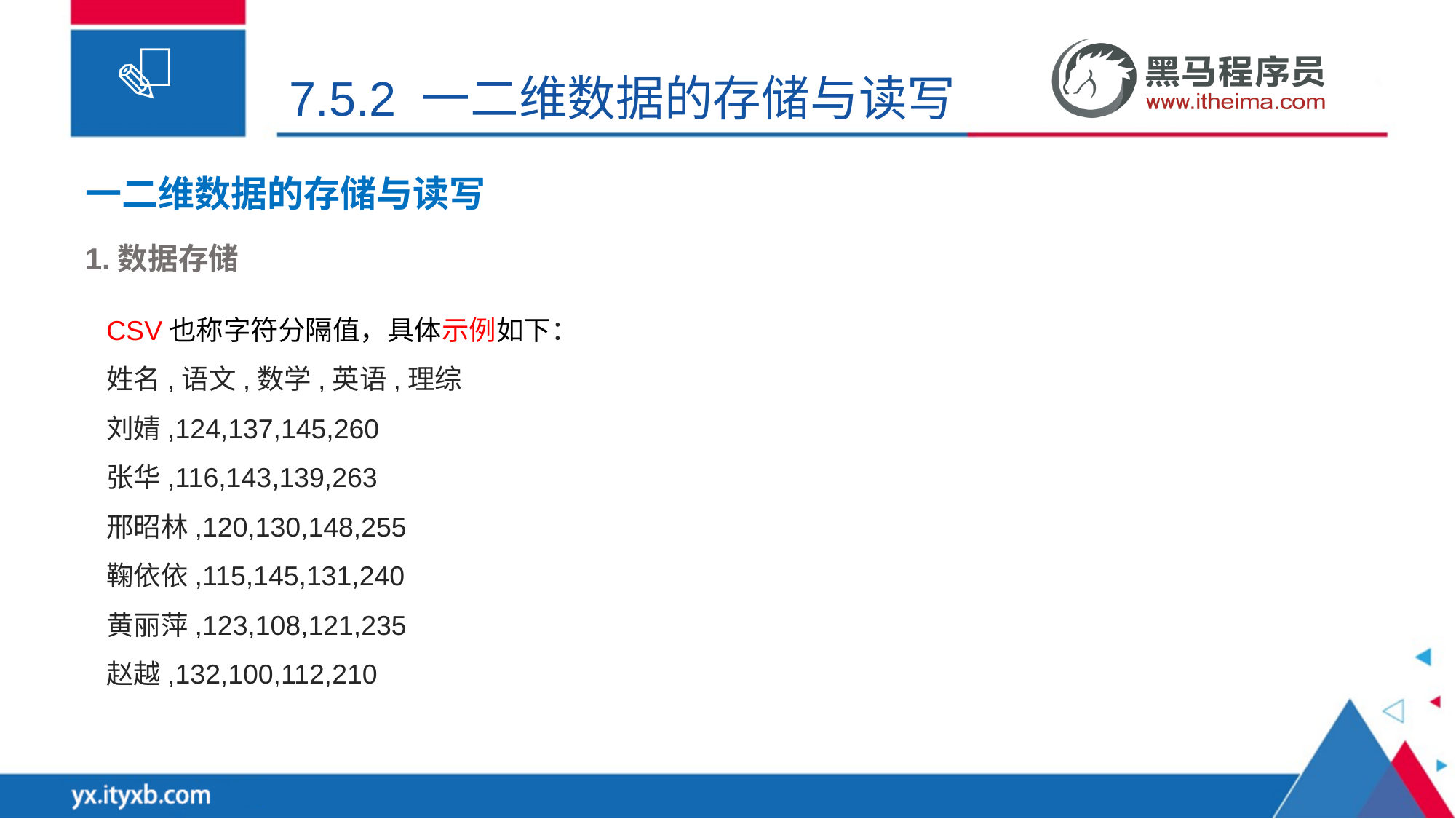

7.5.2 一二维数据的存储与读写
一二维数据的存储与读写
1.数据存储
CSV也称字符分隔值，具体示例如下：
姓名,语文,数学,英语,理综
刘婧,124,137,145,260
张华,116,143,139,263
邢昭林,120,130,148,255
鞠依依,115,145,131,240
黄丽萍,123,108,121,235
赵越,132,100,112,210